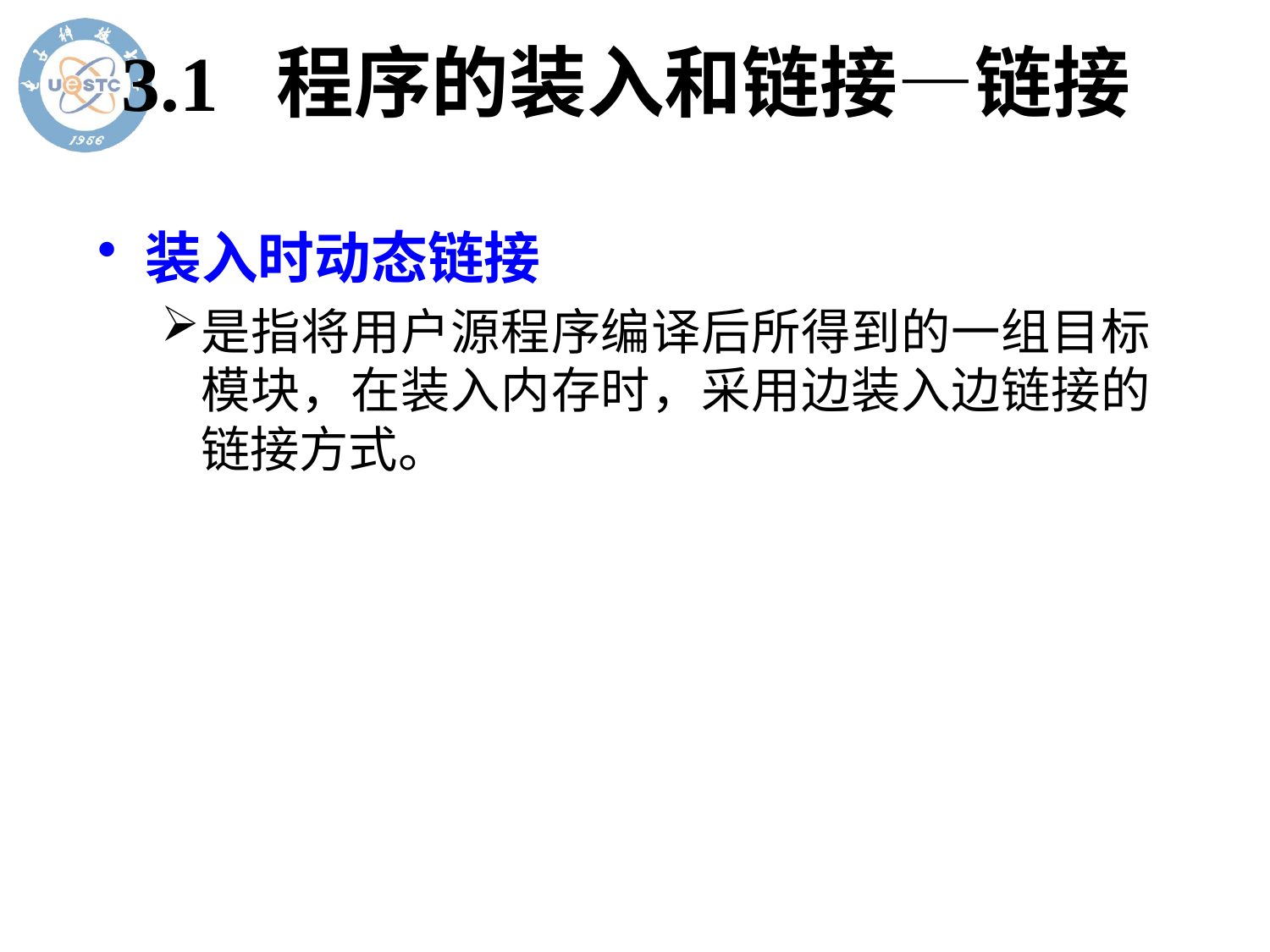

3.1  程序的装入和链接—链接
# 装入时动态链接
是指将用户源程序编译后所得到的一组目标模块，在装入内存时，采用边装入边链接的链接方式。